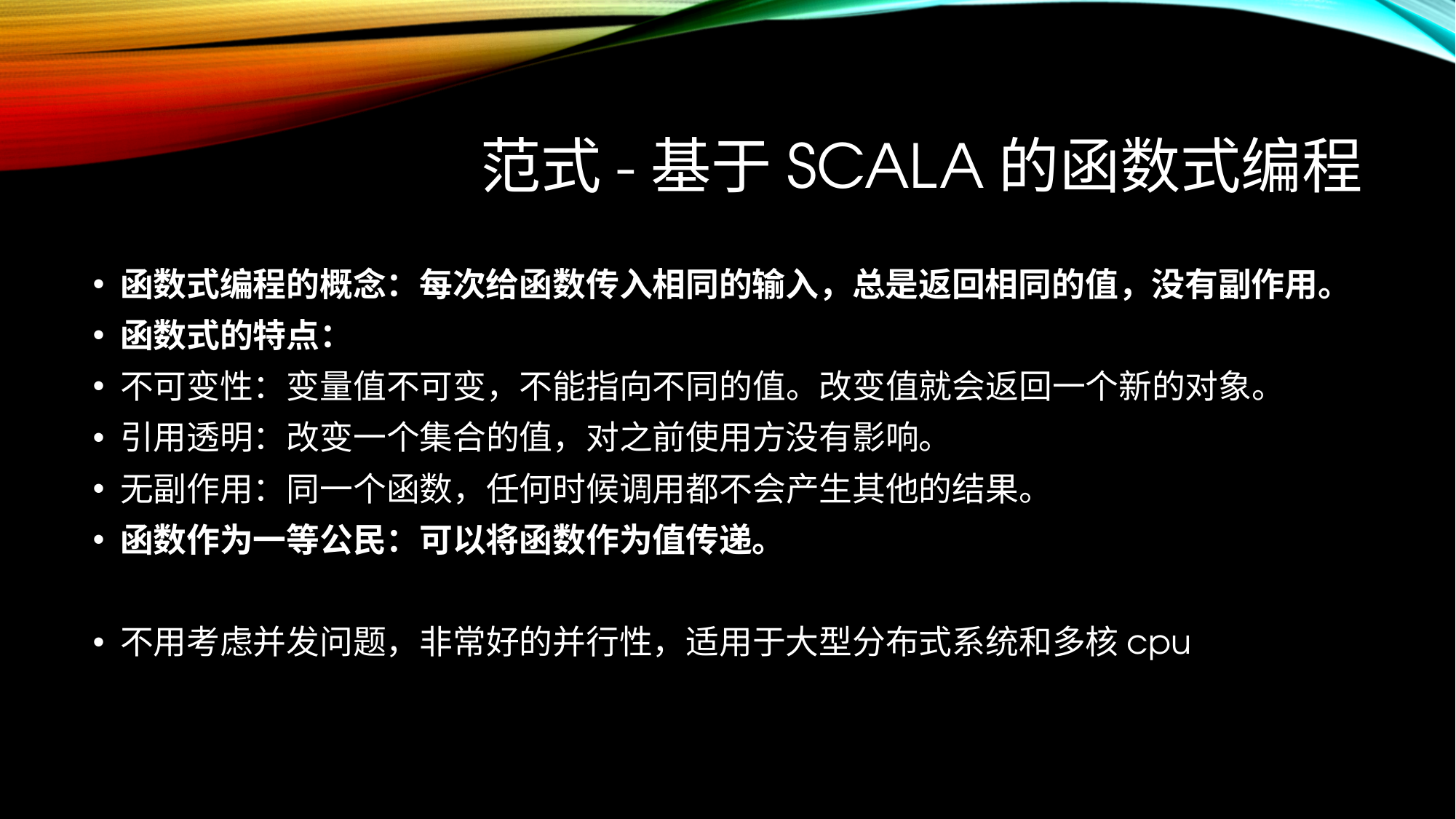

# 范式-基于scala的函数式编程
函数式编程的概念：每次给函数传入相同的输入，总是返回相同的值，没有副作用。
函数式的特点：
不可变性：变量值不可变，不能指向不同的值。改变值就会返回一个新的对象。
引用透明：改变一个集合的值，对之前使用方没有影响。
无副作用：同一个函数，任何时候调用都不会产生其他的结果。
函数作为一等公民：可以将函数作为值传递。

不用考虑并发问题，非常好的并行性，适用于大型分布式系统和多核cpu